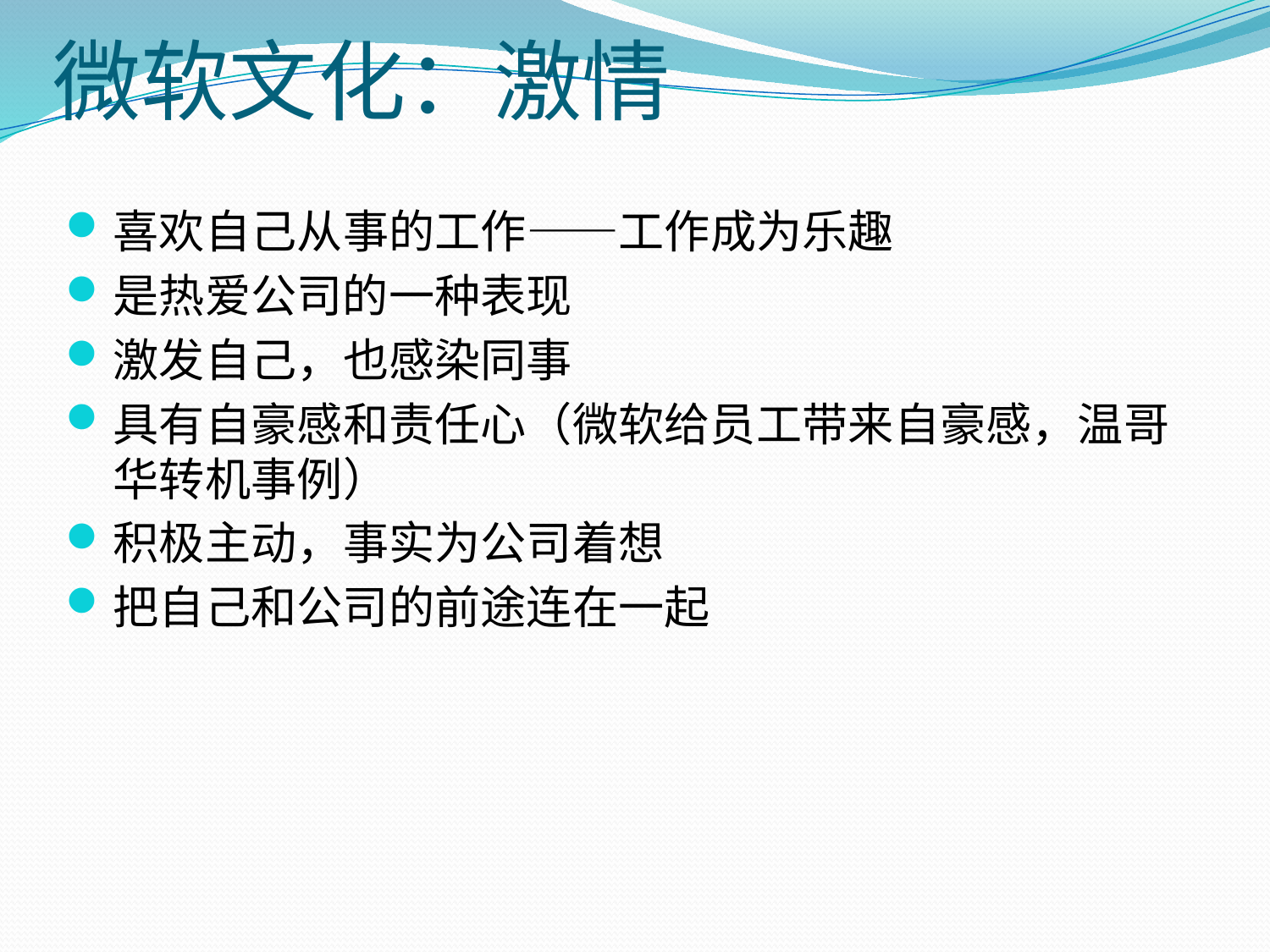

# 微软文化：激情
喜欢自己从事的工作——工作成为乐趣
是热爱公司的一种表现
激发自己，也感染同事
具有自豪感和责任心（微软给员工带来自豪感，温哥华转机事例）
积极主动，事实为公司着想
把自己和公司的前途连在一起